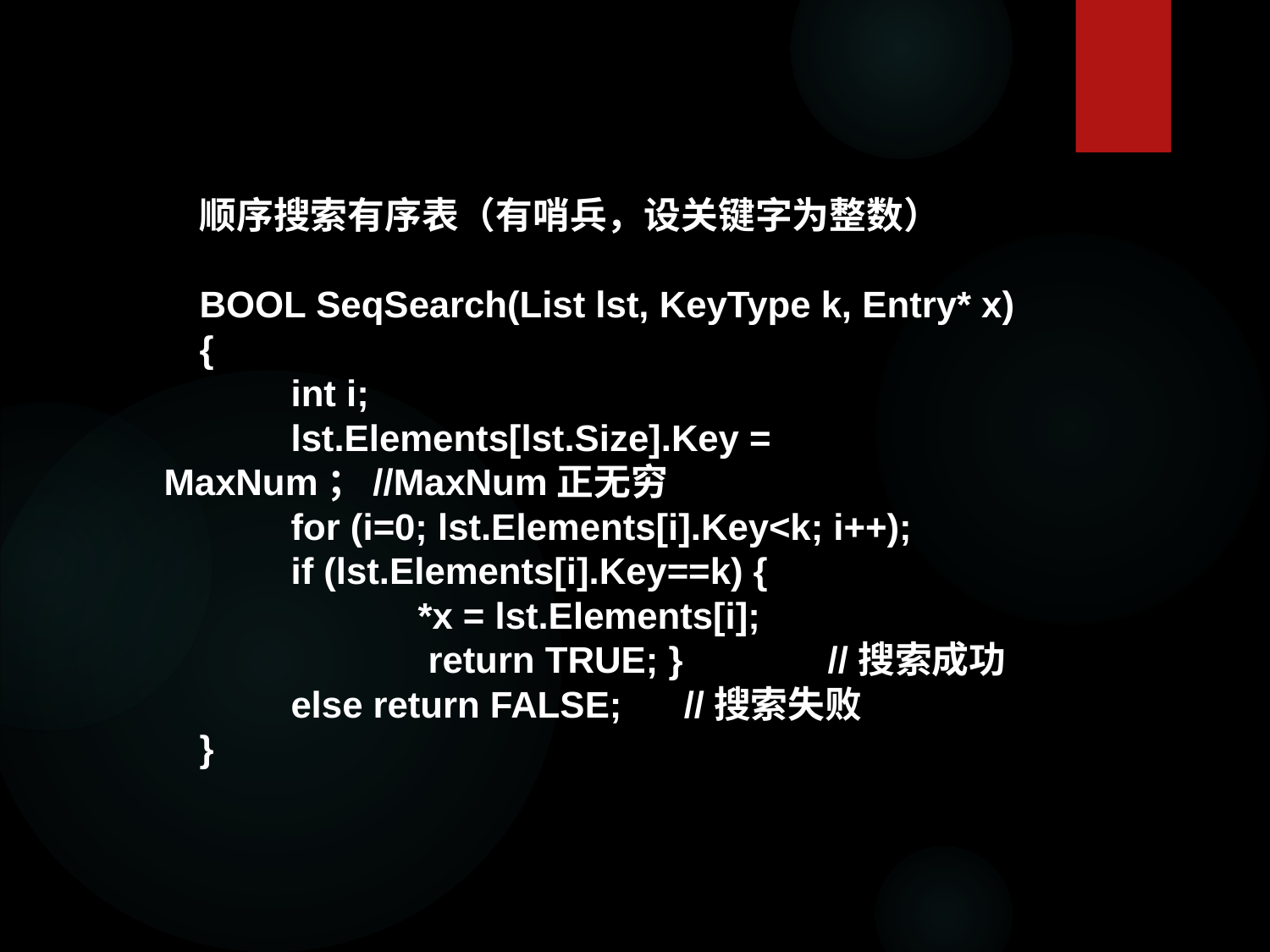

顺序搜索有序表（有哨兵，设关键字为整数）

BOOL SeqSearch(List lst, KeyType k, Entry* x)
{
	int i;
	lst.Elements[lst.Size].Key = MaxNum；//MaxNum正无穷
	for (i=0; lst.Elements[i].Key<k; i++);
	if (lst.Elements[i].Key==k) {
    		*x = lst.Elements[i];
 		 return TRUE; }              //搜索成功
	else return FALSE;      //搜索失败
}